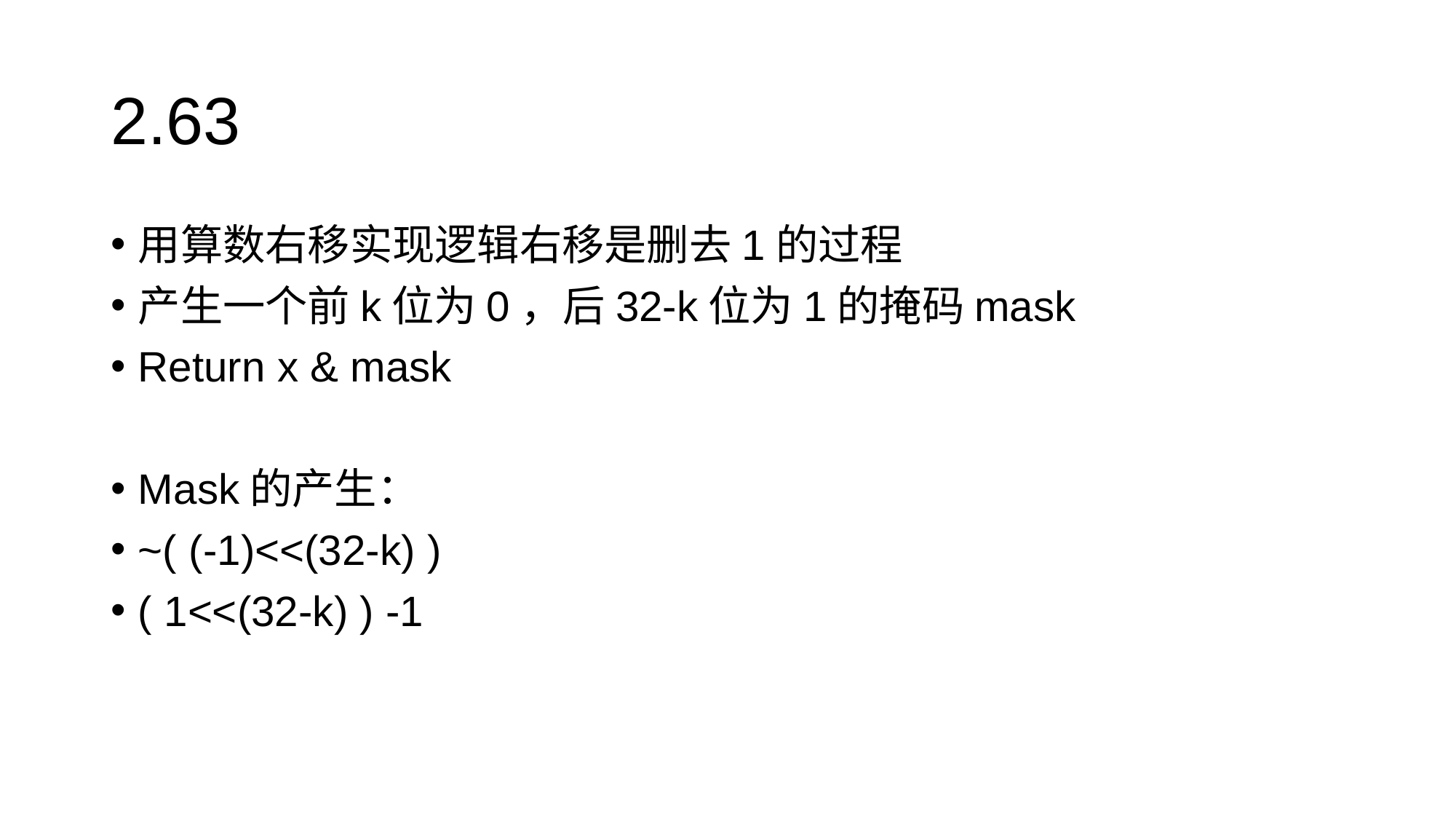

# 2.63
用算数右移实现逻辑右移是删去1的过程
产生一个前k位为0，后32-k位为1的掩码mask
Return x & mask

Mask的产生：
~( (-1)<<(32-k) )
( 1<<(32-k) ) -1